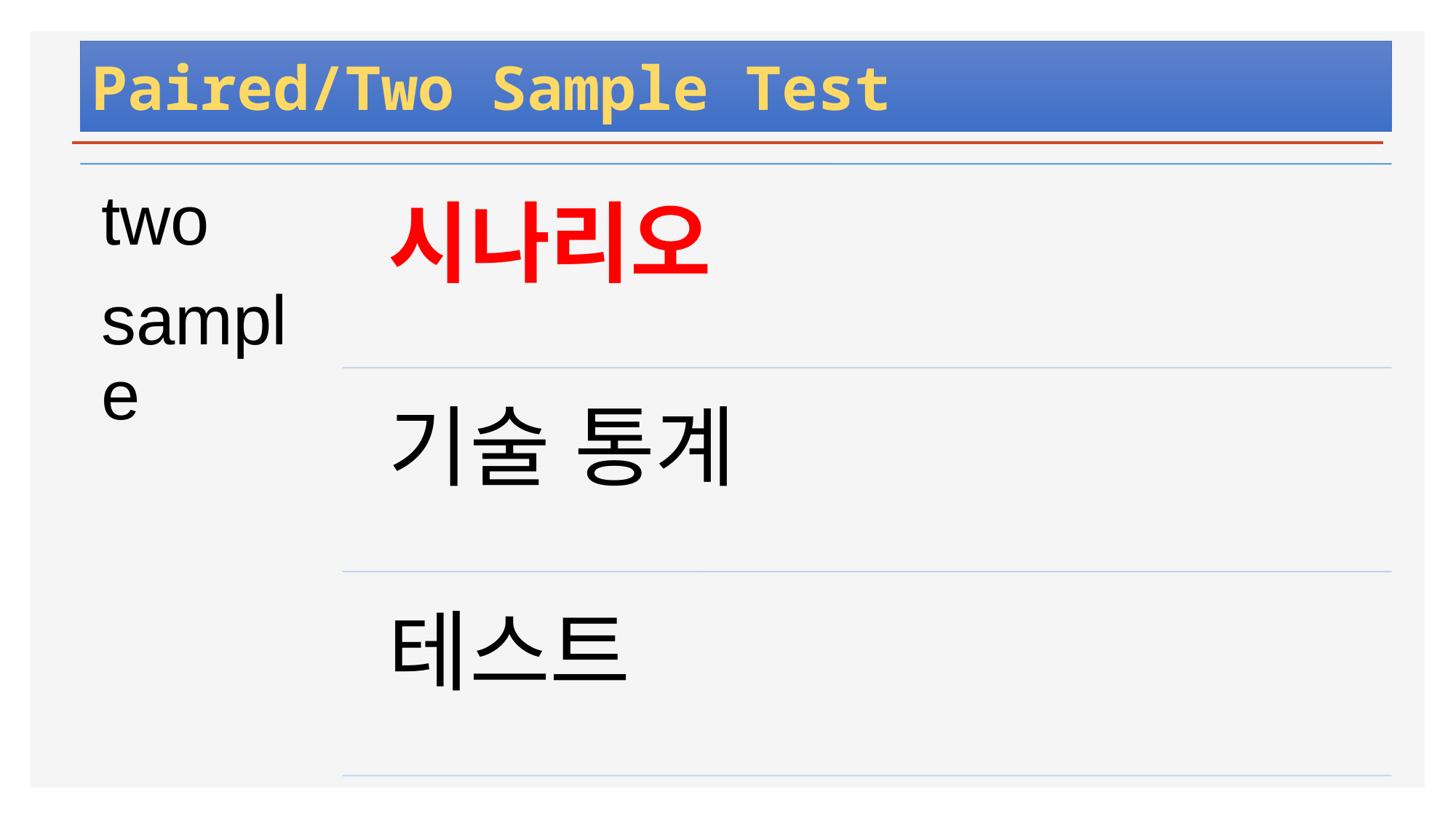

Paired/Two Sample Test
two
sample
시나리오
기술 통계
테스트